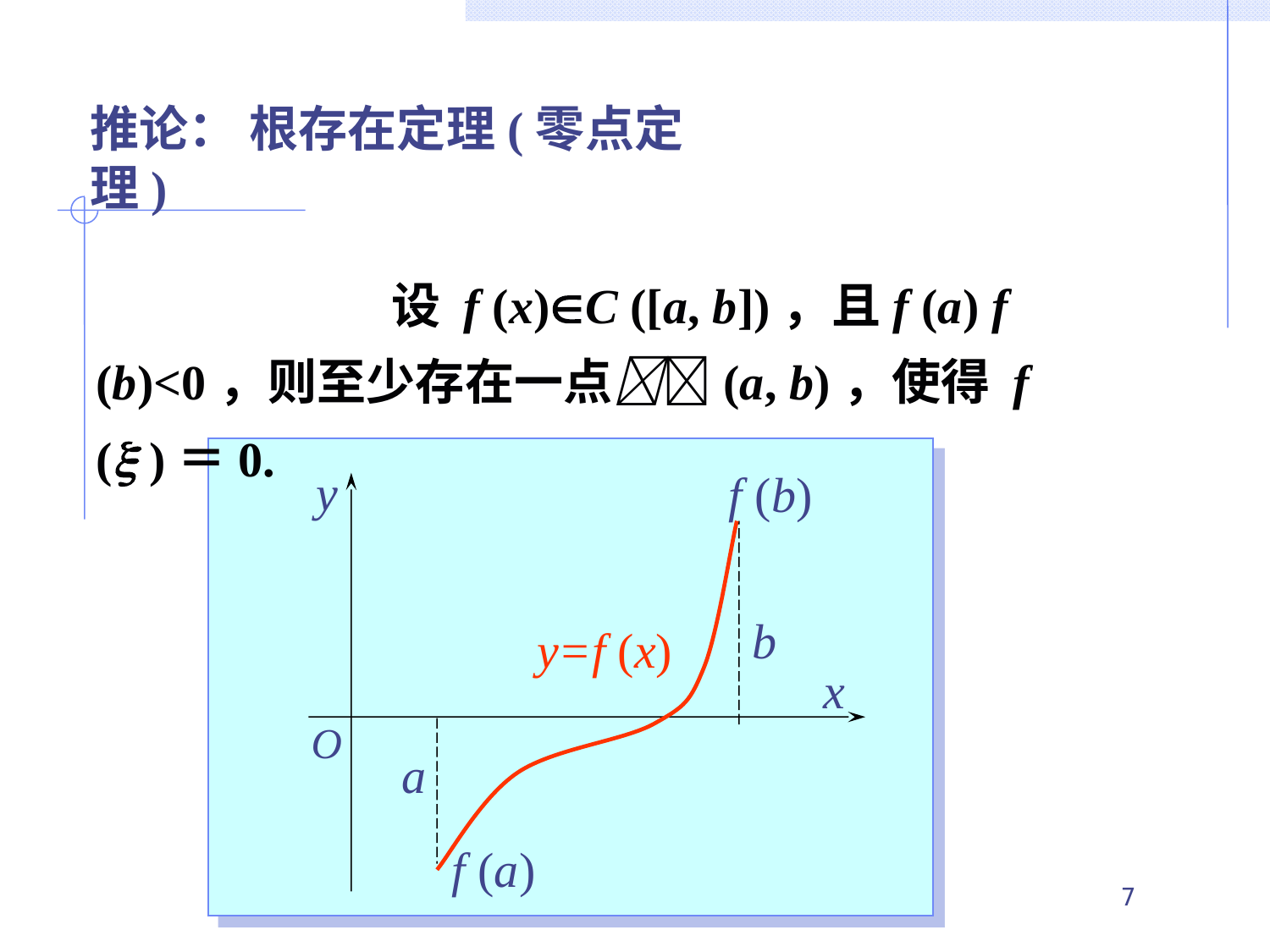

推论： 根存在定理(零点定理)
设 f (x)∈C ([a, b])，且f (a) f (b)<0，则至少存在一点ξ∈(a, b)，使得 f (ξ )＝0.

y
f (b)

b
y=f (x)
x
O

a
f (a)
7